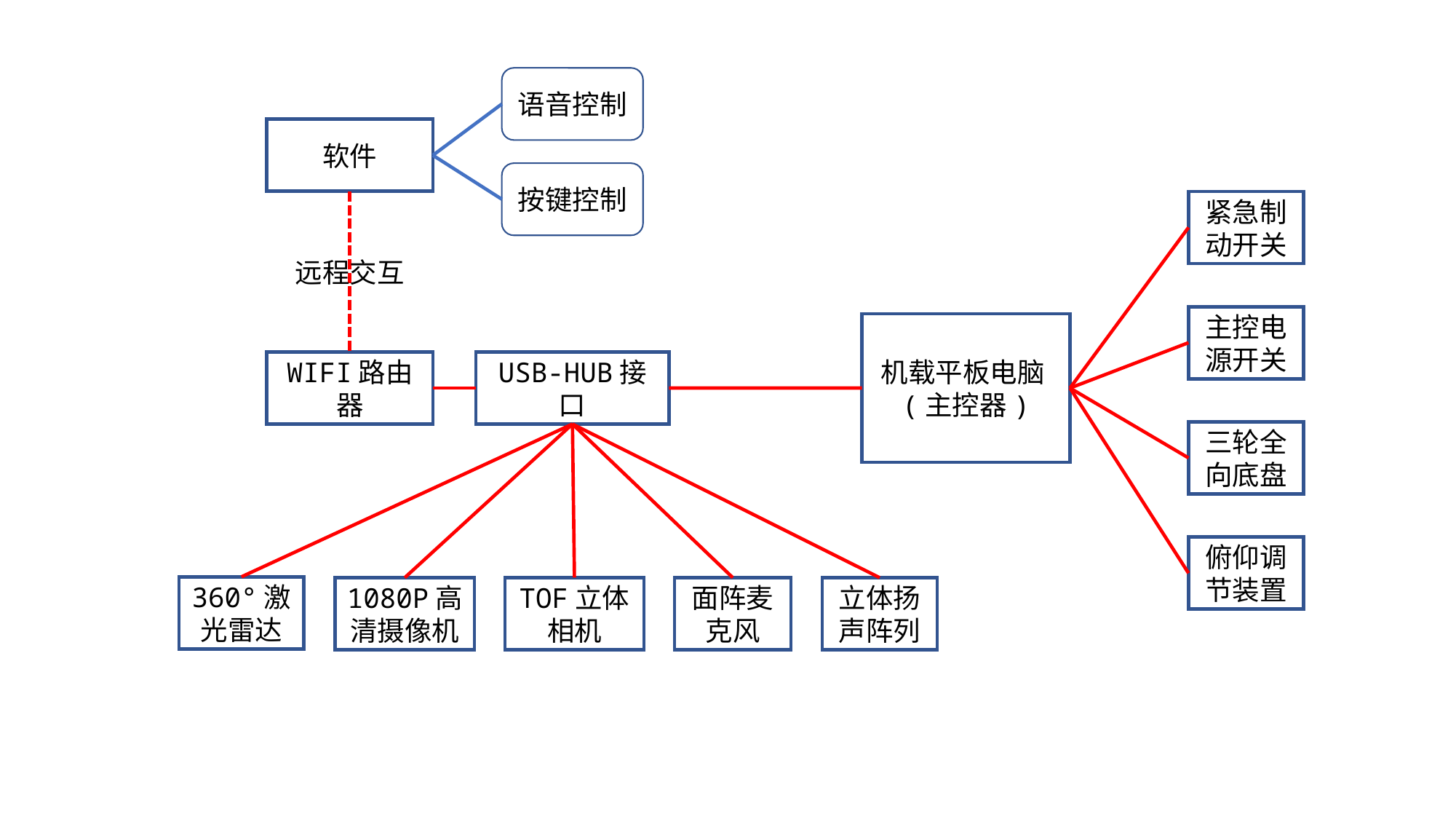

语音控制
软件
按键控制
紧急制动开关
远程交互
主控电源开关
机载平板电脑(主控器)
WIFI路由器
USB-HUB接口
三轮全向底盘
俯仰调节装置
360°激光雷达
立体扬声阵列
TOF立体相机
面阵麦克风
1080P高清摄像机